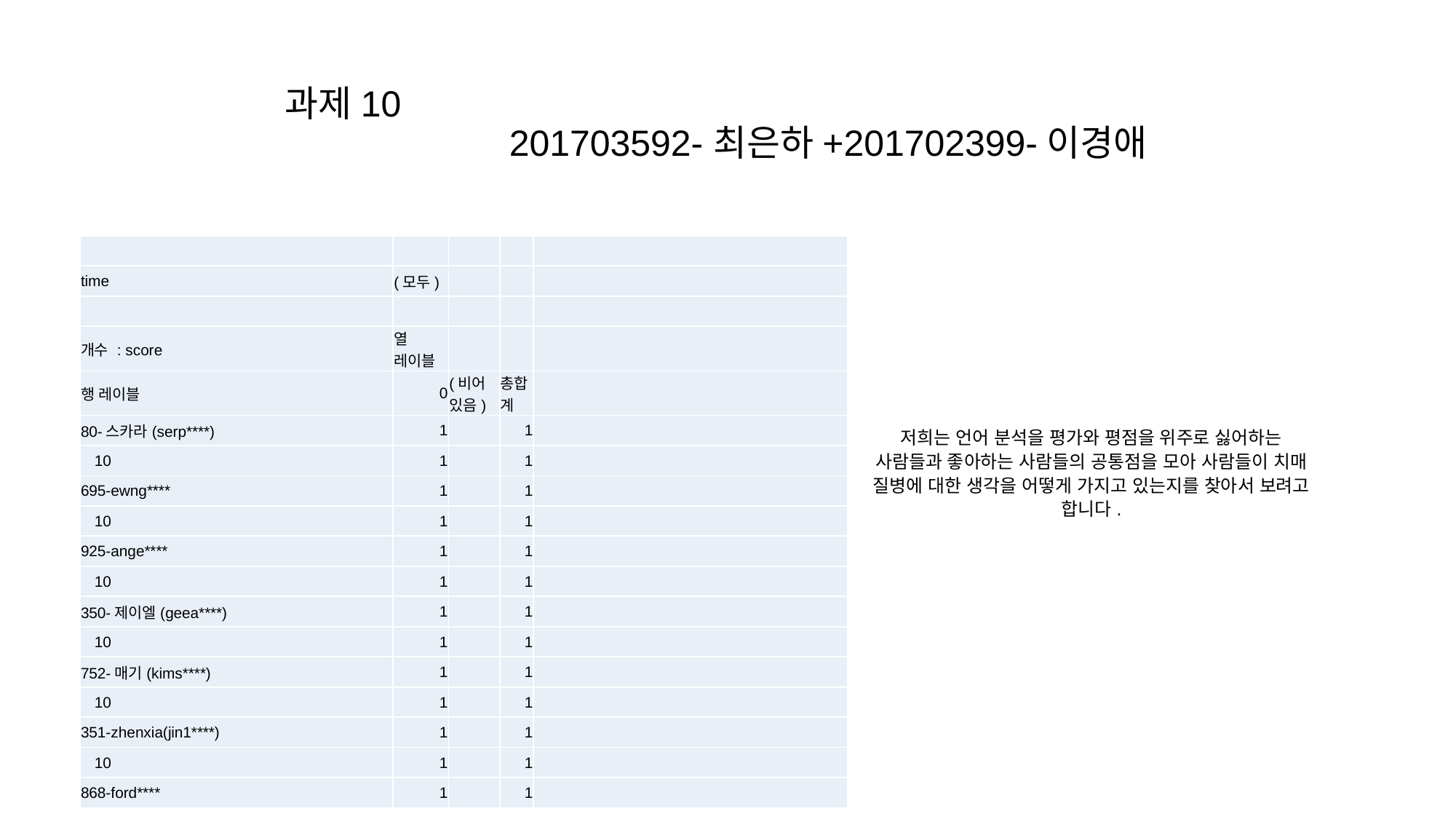

# 과제10 201703592-최은하+201702399-이경애
|  |  |  |  |  |
| --- | --- | --- | --- | --- |
| time | (모두) |  |  |  |
|  |  |  |  |  |
| 개수 : score | 열 레이블 |  |  |  |
| 행 레이블 | 0 | (비어 있음) | 총합계 |  |
| 80-스카라(serp\*\*\*\*) | 1 |  | 1 |  |
| 10 | 1 |  | 1 |  |
| 695-ewng\*\*\*\* | 1 |  | 1 |  |
| 10 | 1 |  | 1 |  |
| 925-ange\*\*\*\* | 1 |  | 1 |  |
| 10 | 1 |  | 1 |  |
| 350-제이엘(geea\*\*\*\*) | 1 |  | 1 |  |
| 10 | 1 |  | 1 |  |
| 752-매기(kims\*\*\*\*) | 1 |  | 1 |  |
| 10 | 1 |  | 1 |  |
| 351-zhenxia(jin1\*\*\*\*) | 1 |  | 1 |  |
| 10 | 1 |  | 1 |  |
| 868-ford\*\*\*\* | 1 |  | 1 |  |

저희는 언어 분석을 평가와 평점을 위주로 싫어하는 사람들과 좋아하는 사람들의 공통점을 모아 사람들이 치매 질병에 대한 생각을 어떻게 가지고 있는지를 찾아서 보려고 합니다.